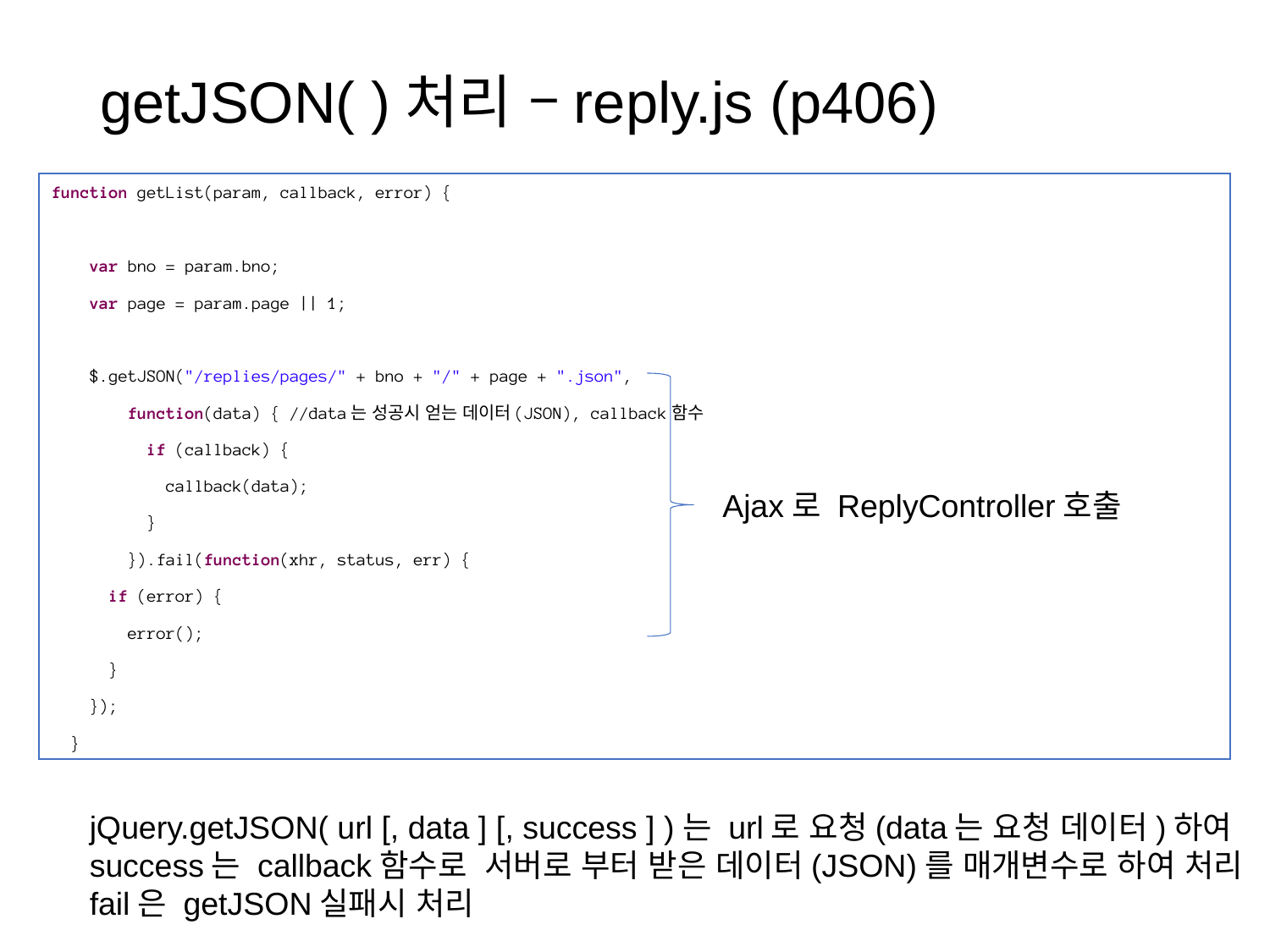

# getJSON( )처리 –reply.js (p406)
function getList(param, callback, error) {

    var bno = param.bno;
    var page = param.page || 1;

    $.getJSON("/replies/pages/" + bno + "/" + page + ".json",
        function(data) { //data는 성공시 얻는 데이터(JSON), callback함수
          if (callback) {
            callback(data);
          }
        }).fail(function(xhr, status, err) {
      if (error) {
        error();
      }
    });
  }
jQuery.getJSON( url [, data ] [, success ] )

Ajax로 ReplyController호출
jQuery.getJSON( url [, data ] [, success ] )는 url로 요청(data는 요청 데이터)하여
success는 callback함수로  서버로 부터 받은 데이터(JSON)를 매개변수로 하여 처리
fail은 getJSON실패시 처리